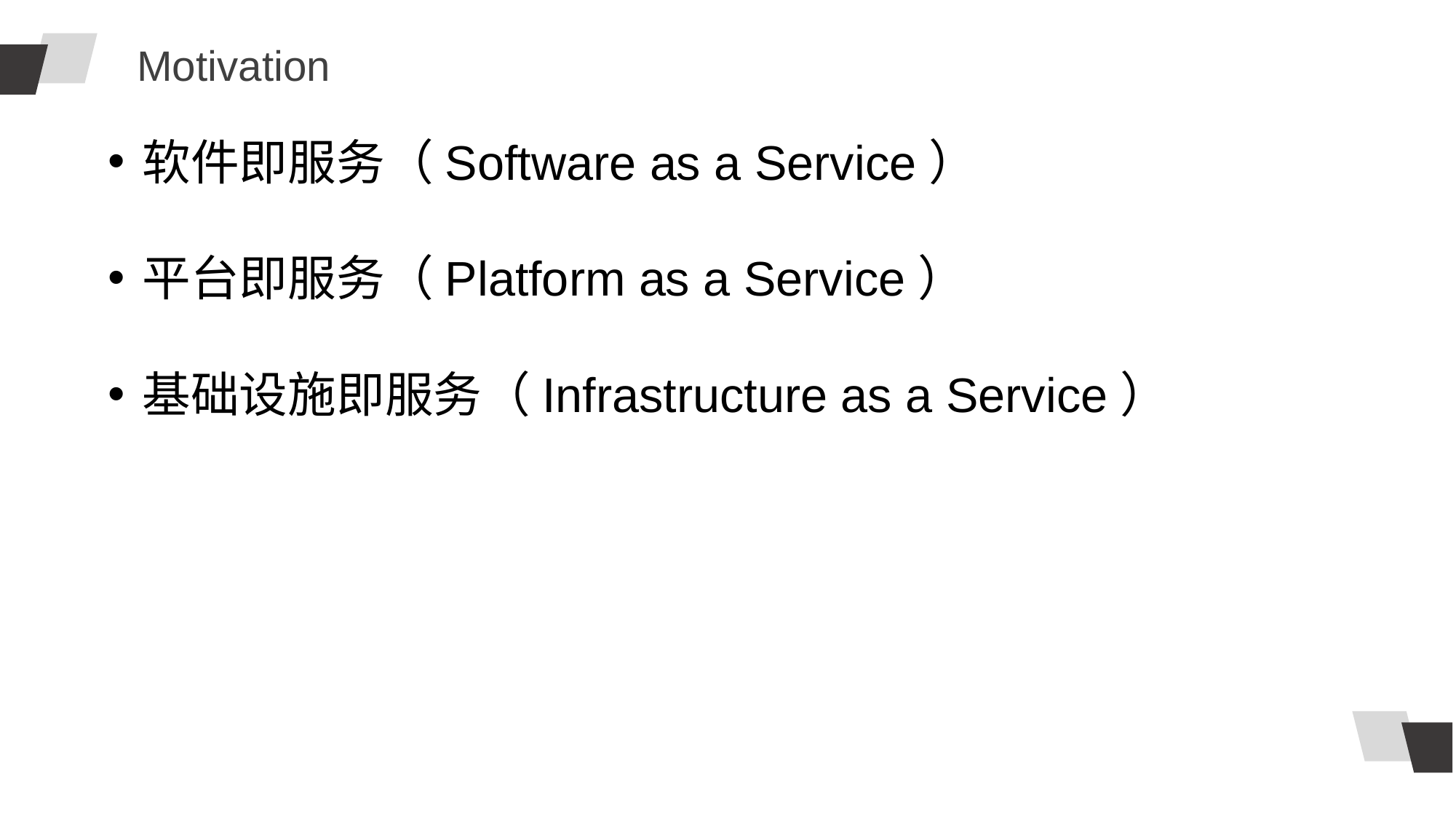

Motivation
软件即服务（Software as a Service）

平台即服务（Platform as a Service）

基础设施即服务（Infrastructure as a Service）